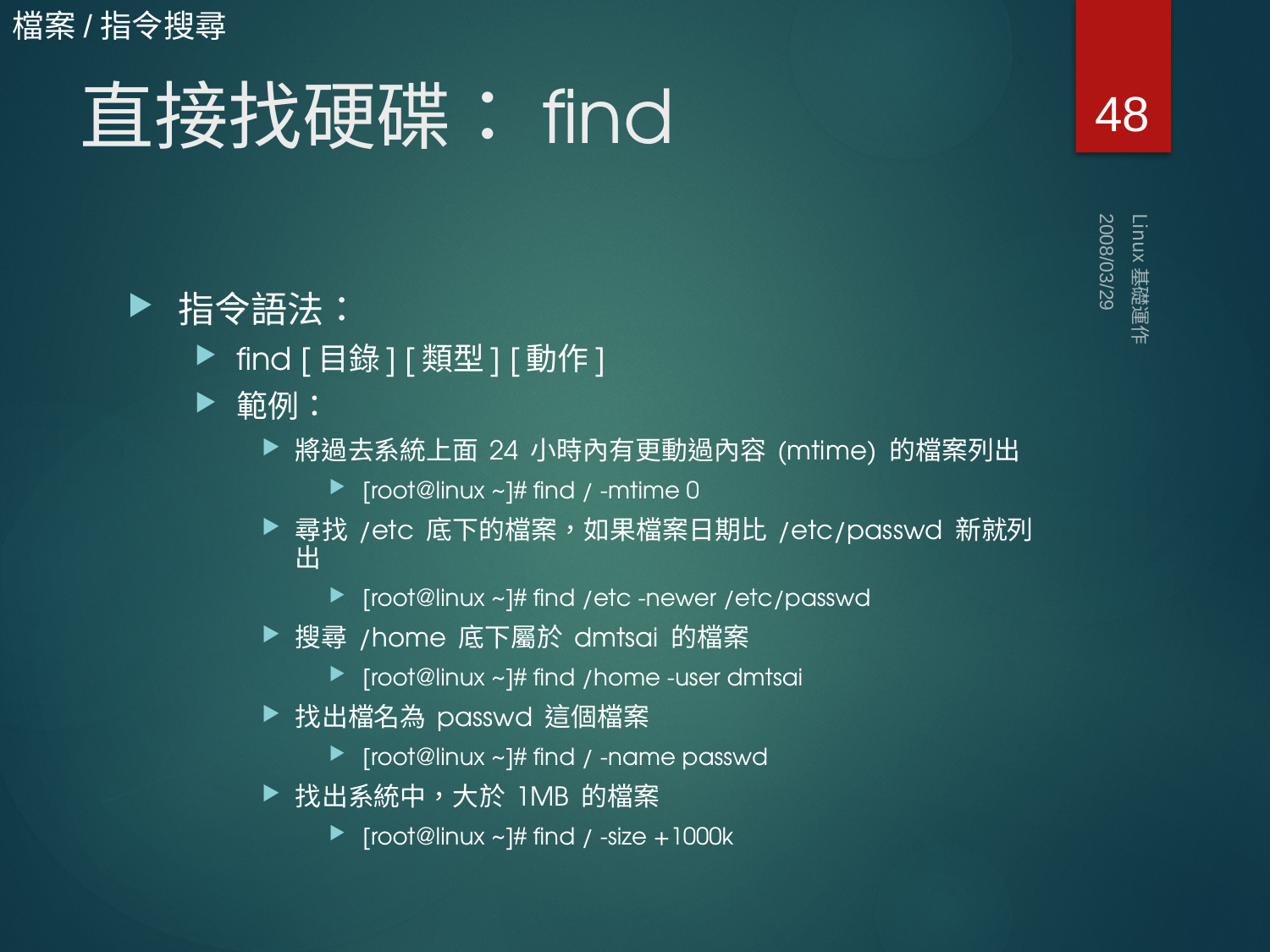

檔案/指令搜尋
48
# 直接找硬碟：find
2008/03/29
指令語法：
find [目錄] [類型] [動作]
範例：
將過去系統上面 24 小時內有更動過內容 (mtime) 的檔案列出
[root@linux ~]# find / -mtime 0
尋找 /etc 底下的檔案，如果檔案日期比 /etc/passwd 新就列出
[root@linux ~]# find /etc -newer /etc/passwd
搜尋 /home 底下屬於 dmtsai 的檔案
[root@linux ~]# find /home -user dmtsai
找出檔名為 passwd 這個檔案
[root@linux ~]# find / -name passwd
找出系統中，大於 1MB 的檔案
[root@linux ~]# find / -size +1000k
Linux 基礎運作